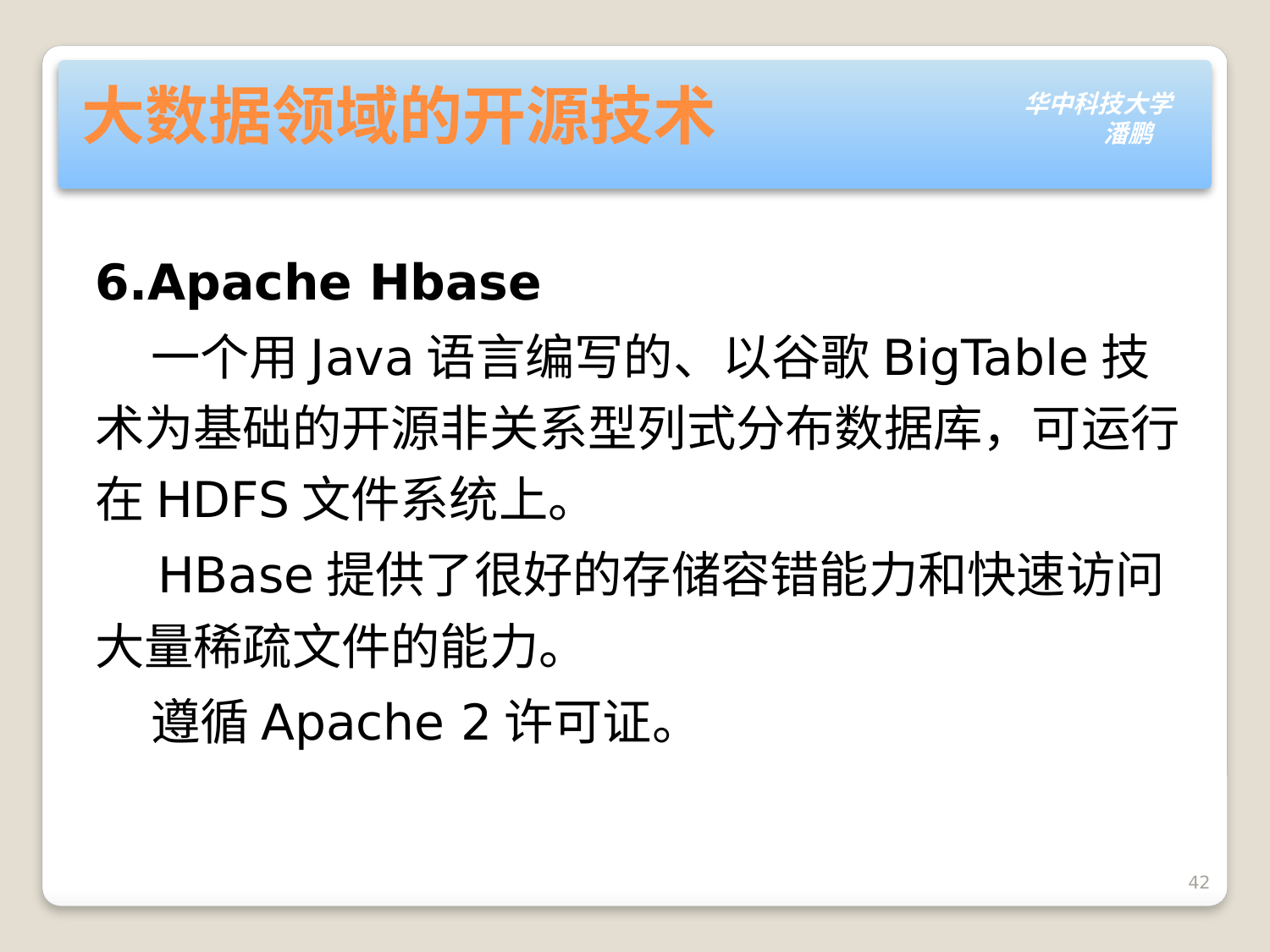

# 大数据领域的开源技术
6.Apache Hbase
    一个用Java语言编写的、以谷歌BigTable技术为基础的开源非关系型列式分布数据库，可运行在HDFS文件系统上。
    HBase提供了很好的存储容错能力和快速访问大量稀疏文件的能力。
    遵循Apache 2许可证。
42